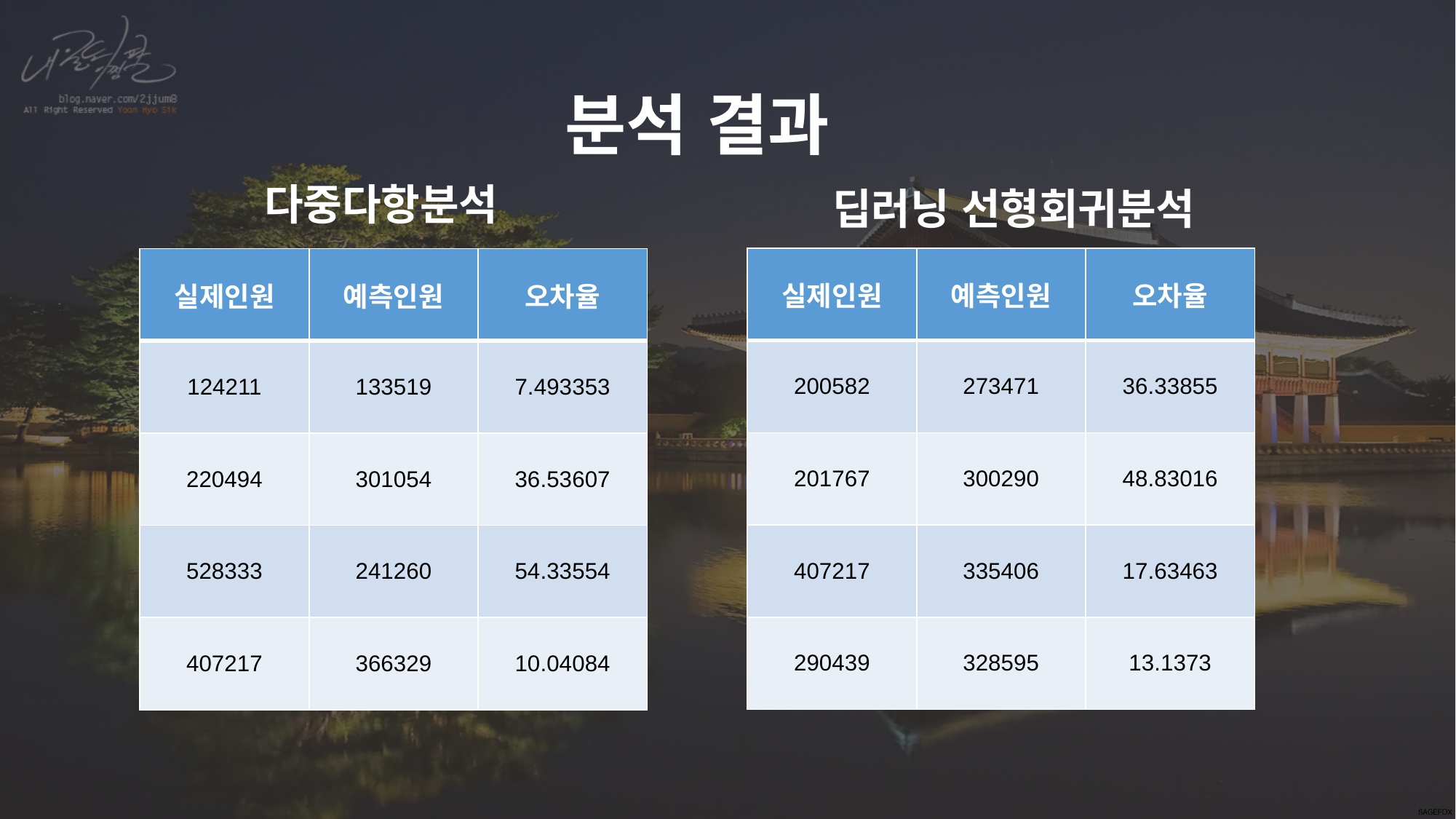

분석 결과
다중다항분석
딥러닝 선형회귀분석

| 실제인원 | 예측인원 | 오차율 |
| --- | --- | --- |
| 200582 | 273471 | 36.33855 |
| 201767 | 300290 | 48.83016 |
| 407217 | 335406 | 17.63463 |
| 290439 | 328595 | 13.1373 |
| 실제인원 | 예측인원 | 오차율 |
| --- | --- | --- |
| 124211 | 133519 | 7.493353 |
| 220494 | 301054 | 36.53607 |
| 528333 | 241260 | 54.33554 |
| 407217 | 366329 | 10.04084 |